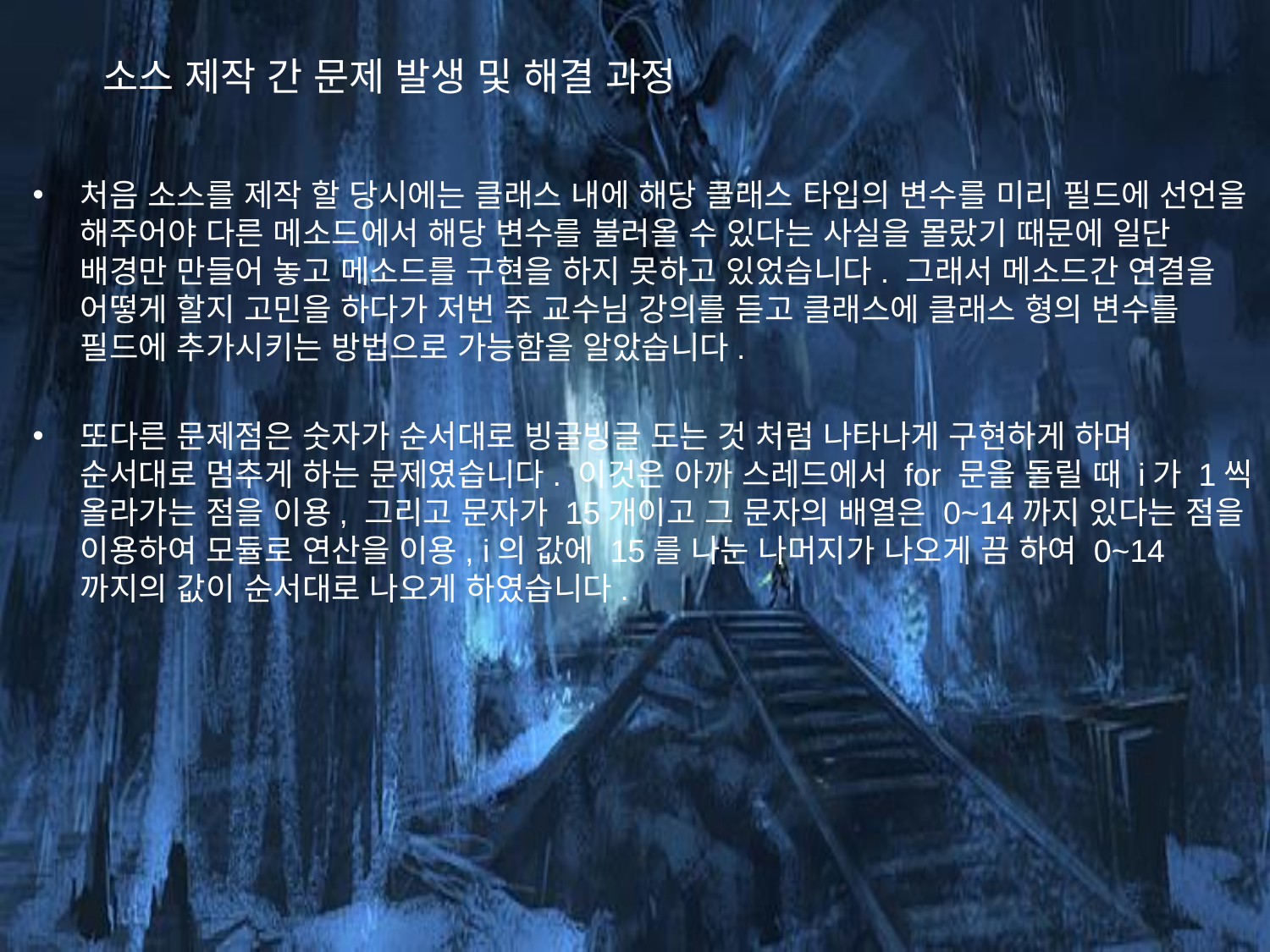

# 소스 제작 간 문제 발생 및 해결 과정
처음 소스를 제작 할 당시에는 클래스 내에 해당 클래스 타입의 변수를 미리 필드에 선언을 해주어야 다른 메소드에서 해당 변수를 불러올 수 있다는 사실을 몰랐기 때문에 일단 배경만 만들어 놓고 메소드를 구현을 하지 못하고 있었습니다. 그래서 메소드간 연결을 어떻게 할지 고민을 하다가 저번 주 교수님 강의를 듣고 클래스에 클래스 형의 변수를 필드에 추가시키는 방법으로 가능함을 알았습니다.

또다른 문제점은 숫자가 순서대로 빙글빙글 도는 것 처럼 나타나게 구현하게 하며 순서대로 멈추게 하는 문제였습니다. 이것은 아까 스레드에서 for 문을 돌릴 때 i가 1씩 올라가는 점을 이용, 그리고 문자가 15개이고 그 문자의 배열은 0~14까지 있다는 점을 이용하여 모듈로 연산을 이용, i의 값에 15를 나눈 나머지가 나오게 끔 하여 0~14까지의 값이 순서대로 나오게 하였습니다.